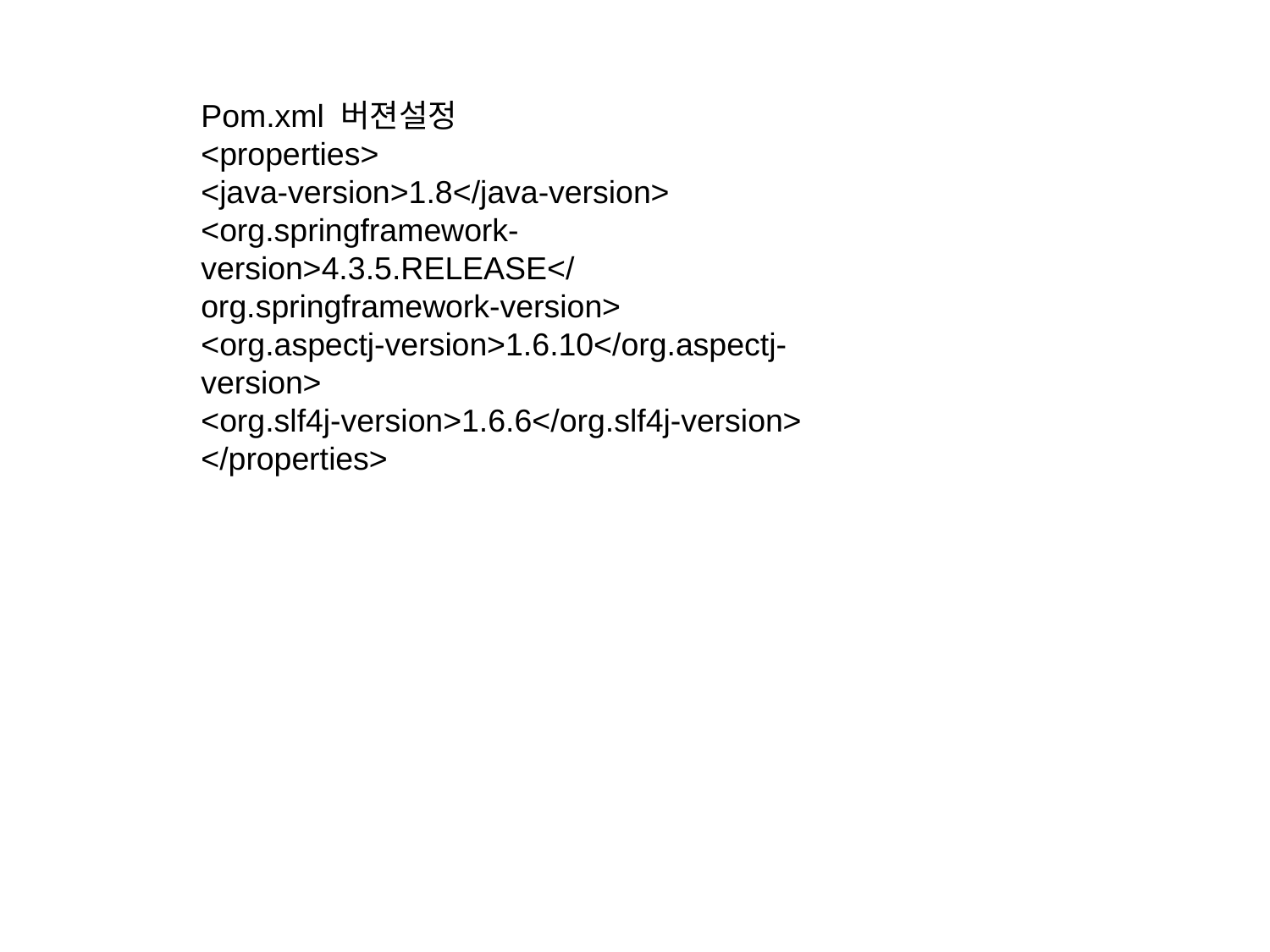

Pom.xml 버젼설정
<properties>
<java-version>1.8</java-version>
<org.springframework-version>4.3.5.RELEASE</org.springframework-version>
<org.aspectj-version>1.6.10</org.aspectj-version>
<org.slf4j-version>1.6.6</org.slf4j-version>
</properties>